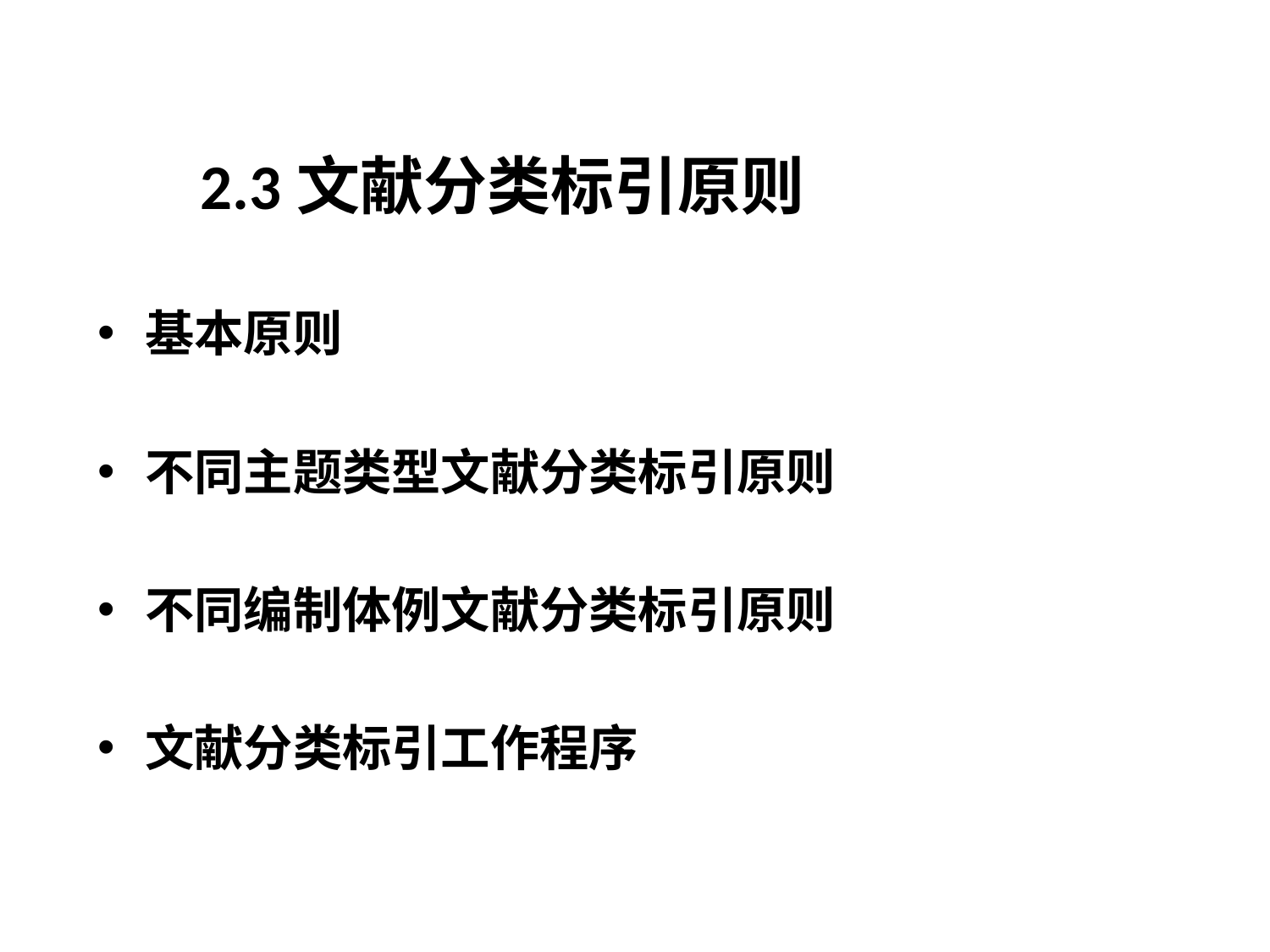

# 2.3文献分类标引原则
基本原则

不同主题类型文献分类标引原则

不同编制体例文献分类标引原则

文献分类标引工作程序